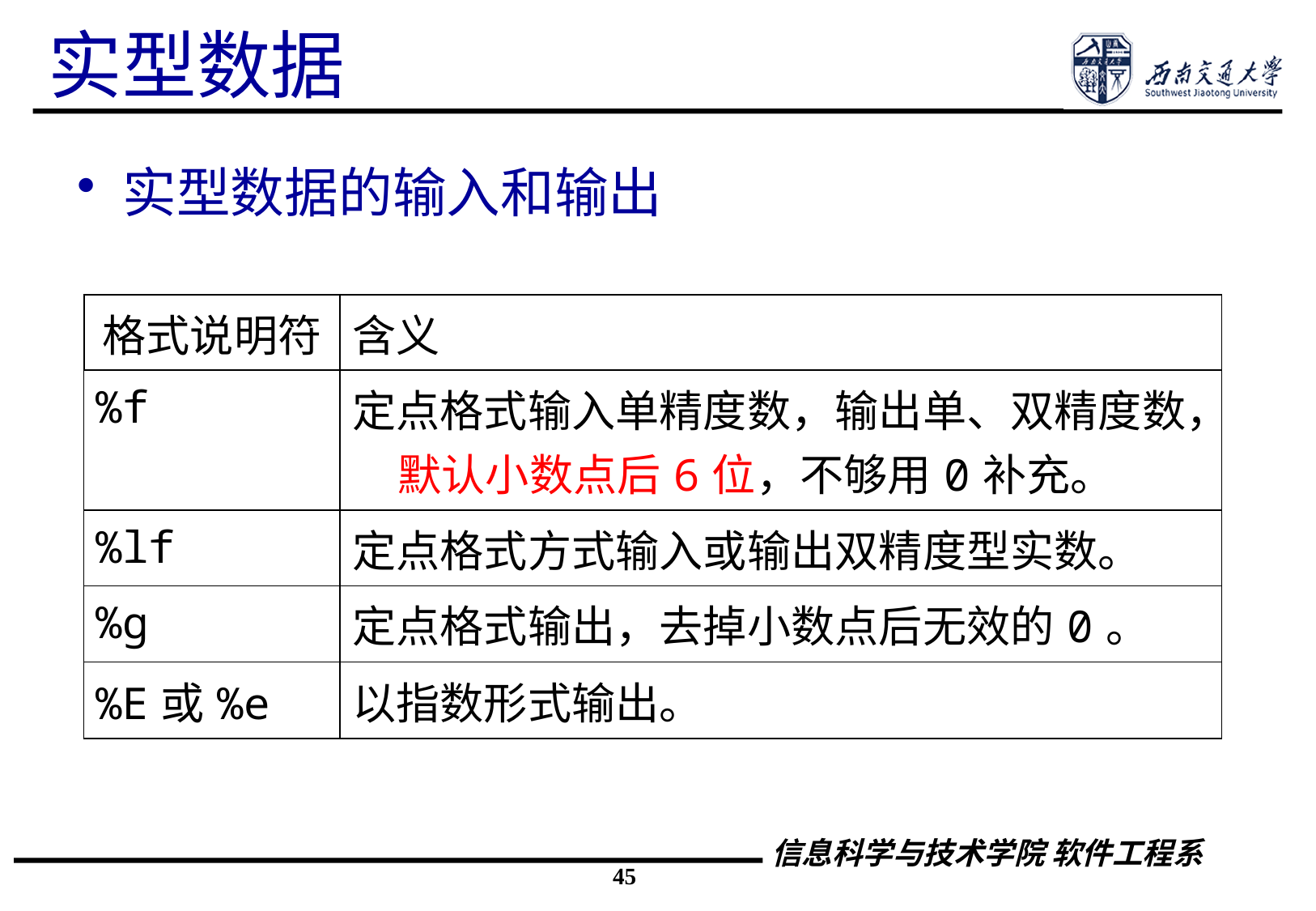

实型数据
实型数据的输入和输出
| 格式说明符 | 含义 |
| --- | --- |
| %f | 定点格式输入单精度数，输出单、双精度数，默认小数点后6位，不够用0补充。 |
| %lf | 定点格式方式输入或输出双精度型实数。 |
| %g | 定点格式输出，去掉小数点后无效的0。 |
| %E或%e | 以指数形式输出。 |
45